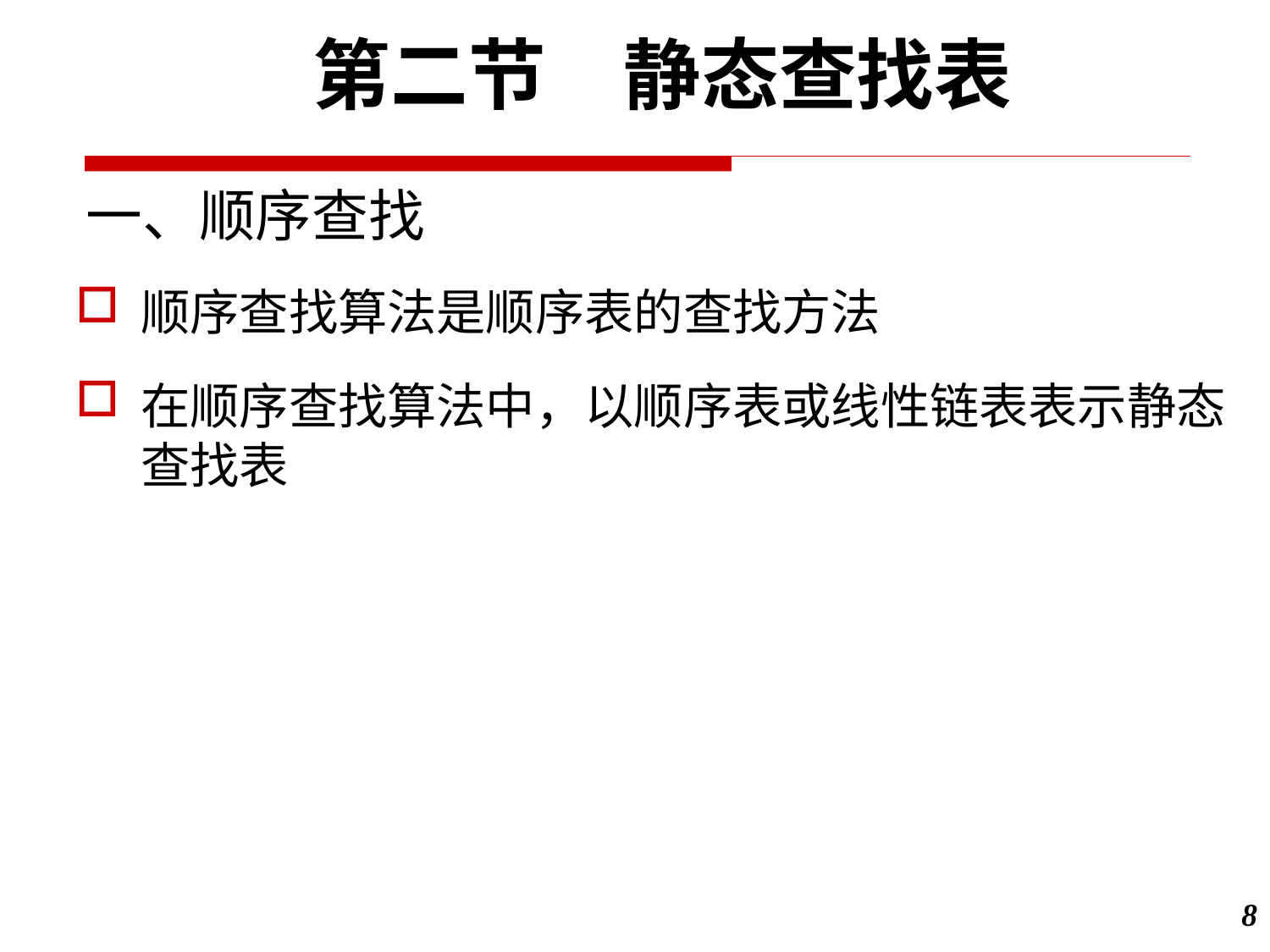

第二节　静态查找表
一、顺序查找
顺序查找算法是顺序表的查找方法
在顺序查找算法中，以顺序表或线性链表表示静态查找表
8